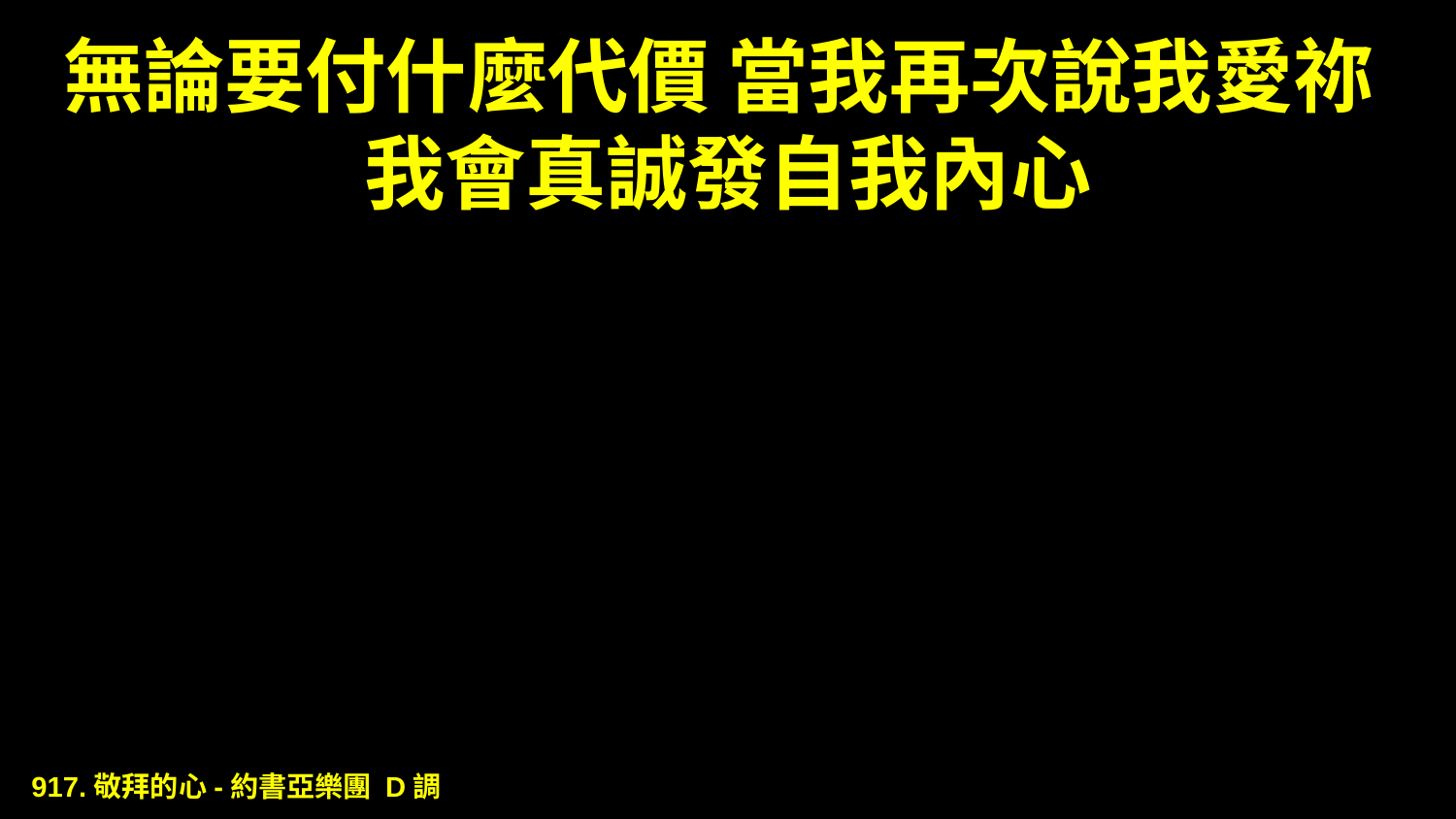

# 無論要付什麼代價 當我再次說我愛祢 我會真誠發自我內心
917.敬拜的心-約書亞樂團 D調